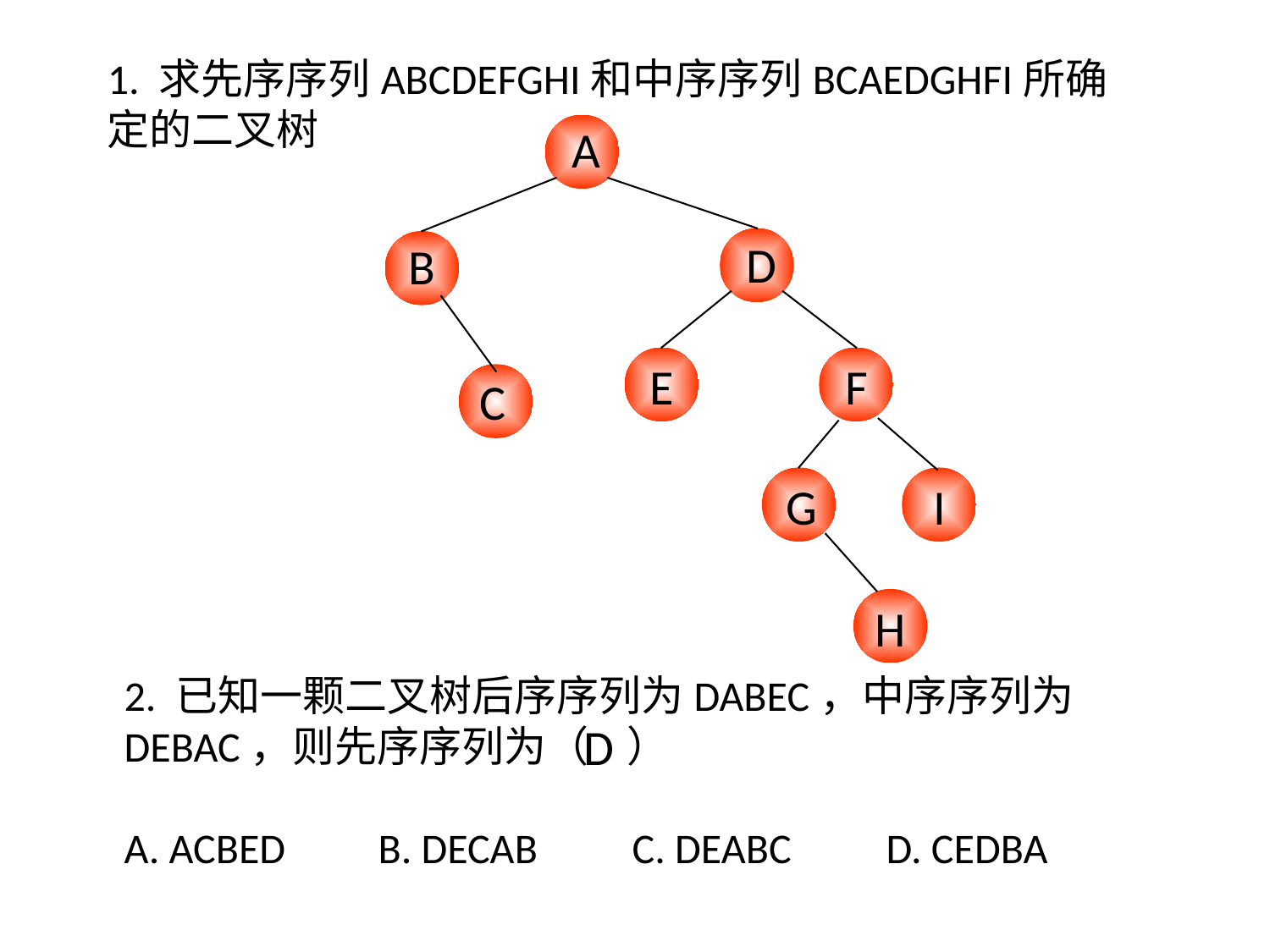

1. 求先序序列ABCDEFGHI和中序序列BCAEDGHFI所确定的二叉树

A

D

B

E
F

C

 G
 I

H
2. 已知一颗二叉树后序序列为DABEC，中序序列为DEBAC，则先序序列为（    ）

A. ACBED	B. DECAB	C. DEABC	D. CEDBA
D